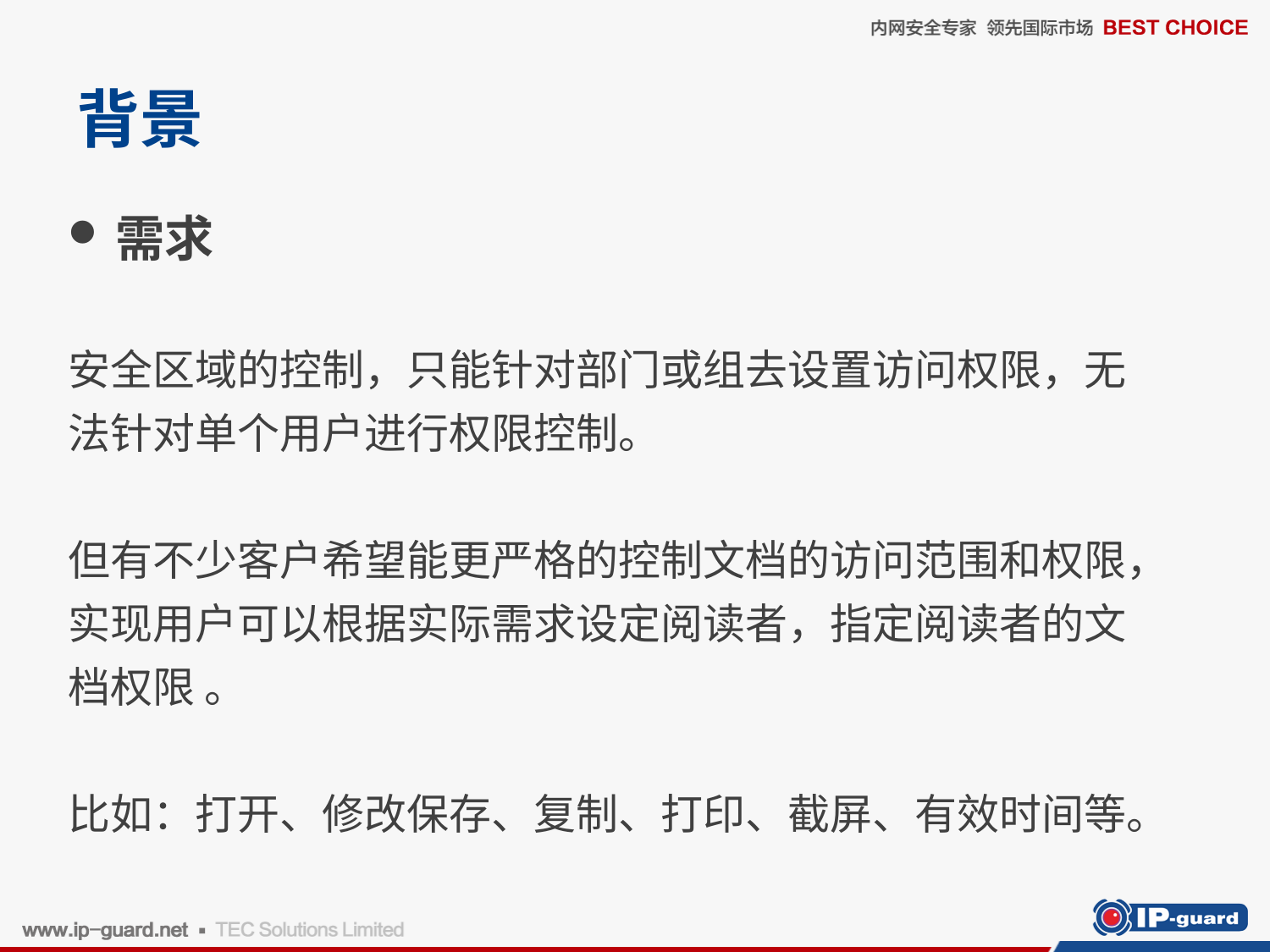

# 背景
需求

安全区域的控制，只能针对部门或组去设置访问权限，无法针对单个用户进行权限控制。

但有不少客户希望能更严格的控制文档的访问范围和权限，实现用户可以根据实际需求设定阅读者，指定阅读者的文档权限 。

比如：打开、修改保存、复制、打印、截屏、有效时间等。